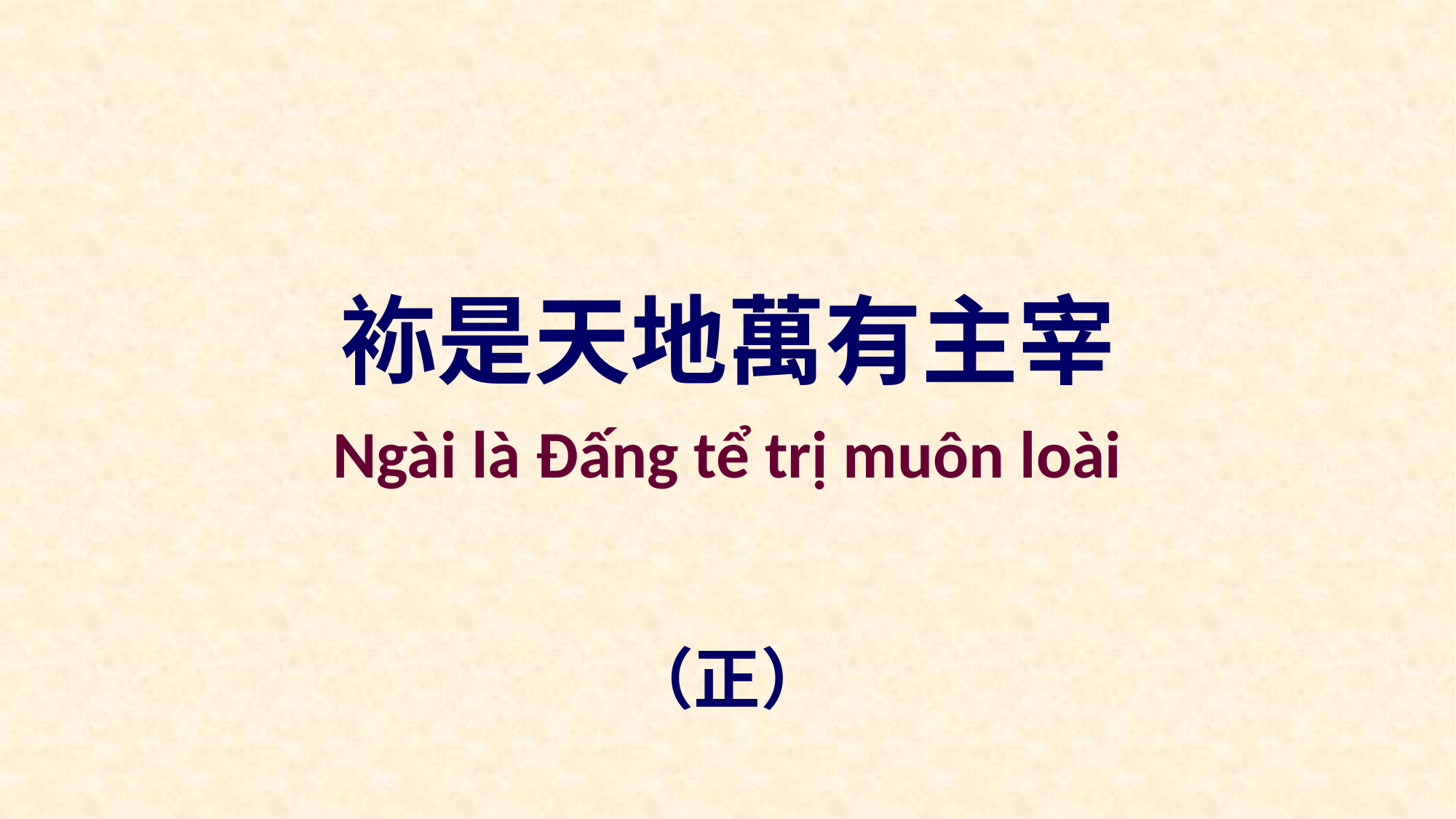

袮是天地萬有主宰
Ngài là Đấng tể trị muôn loài
（正）